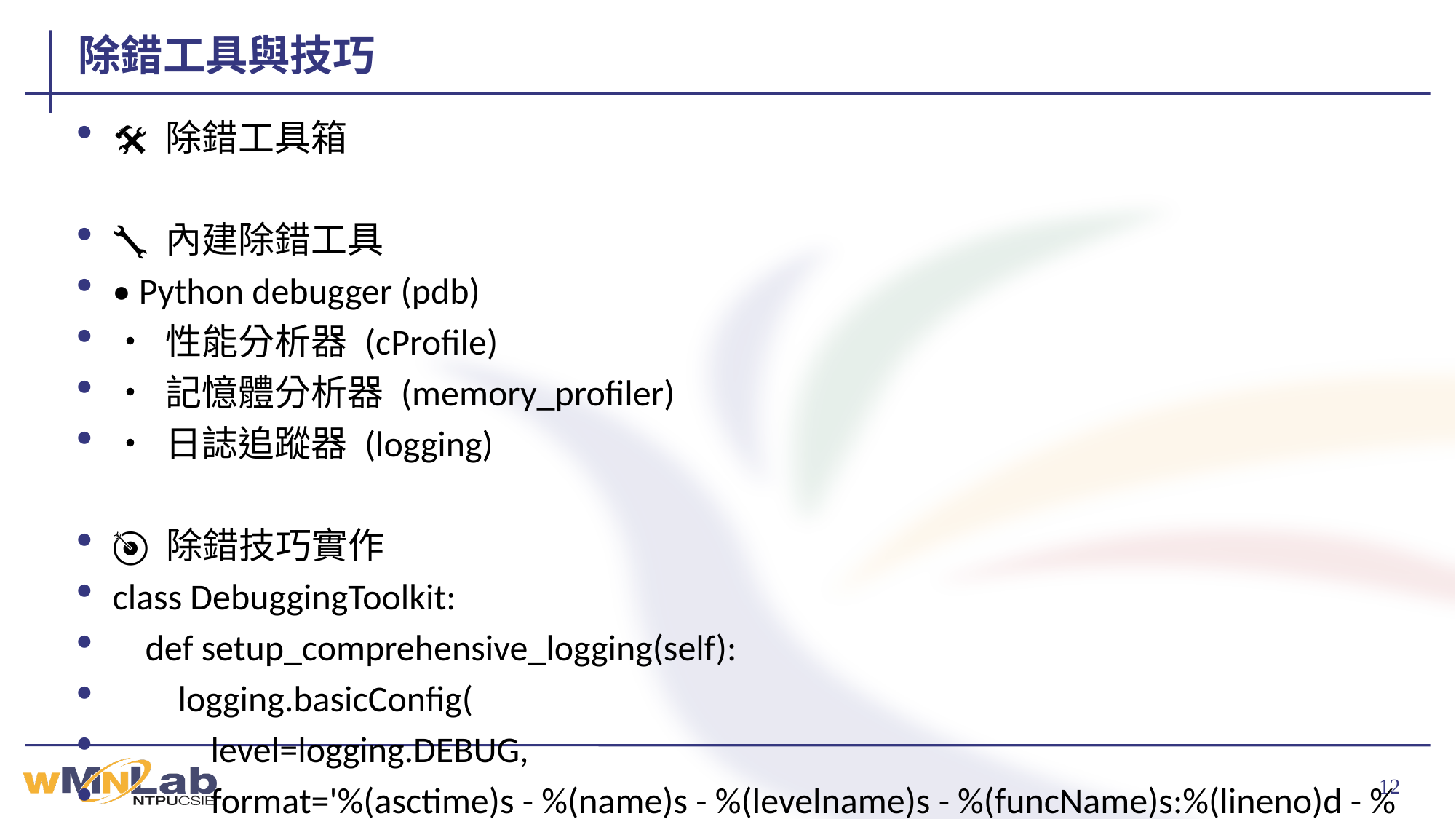

# 除錯工具與技巧
🛠️ 除錯工具箱

🔧 內建除錯工具
• Python debugger (pdb)
• 性能分析器 (cProfile)
• 記憶體分析器 (memory_profiler)
• 日誌追蹤器 (logging)

🎯 除錯技巧實作
class DebuggingToolkit:
    def setup_comprehensive_logging(self):
        logging.basicConfig(
            level=logging.DEBUG,
            format='%(asctime)s - %(name)s - %(levelname)s - %(funcName)s:%(lineno)d - %(message)s',
            handlers=[
                logging.FileHandler('tle_processor_debug.log'),
                logging.StreamHandler()
            ]
        )

    def profile_calculation_performance(self, func_to_profile):
        import cProfile
        import pstats

        profiler = cProfile.Profile()
        profiler.enable()

        result = func_to_profile()

        profiler.disable()
        stats = pstats.Stats(profiler)
        stats.sort_stats('tottime')
        stats.print_stats(20)  # 顯示前20個最耗時的函數

        return result

    def debug_memory_usage(self, func_to_monitor):
        from memory_profiler import profile

        @profile
        def monitored_function():
            return func_to_monitor()

        return monitored_function()